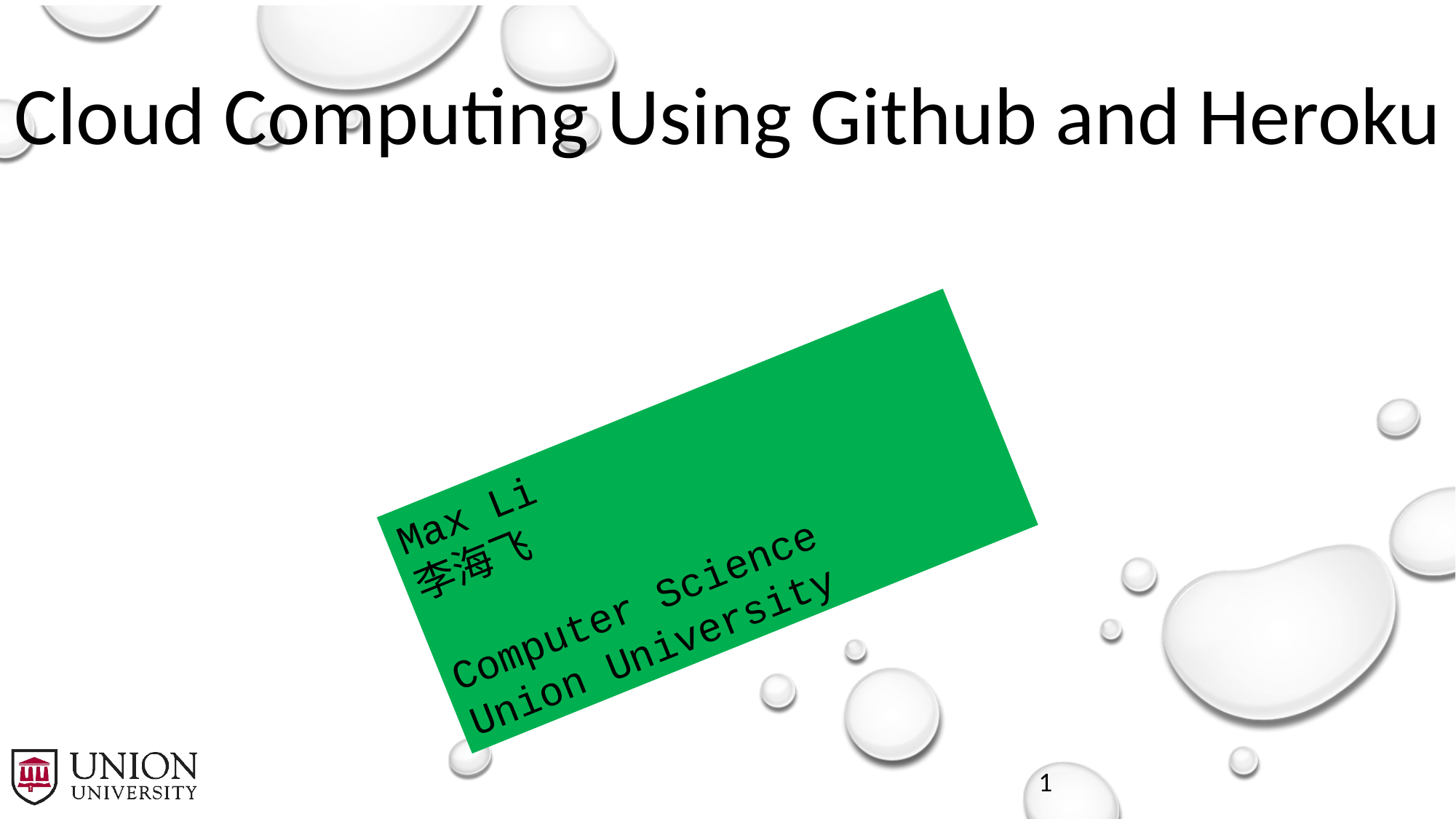

# Cloud Computing Using Github and Heroku
Max Li
李海飞

Computer Science
Union University
1